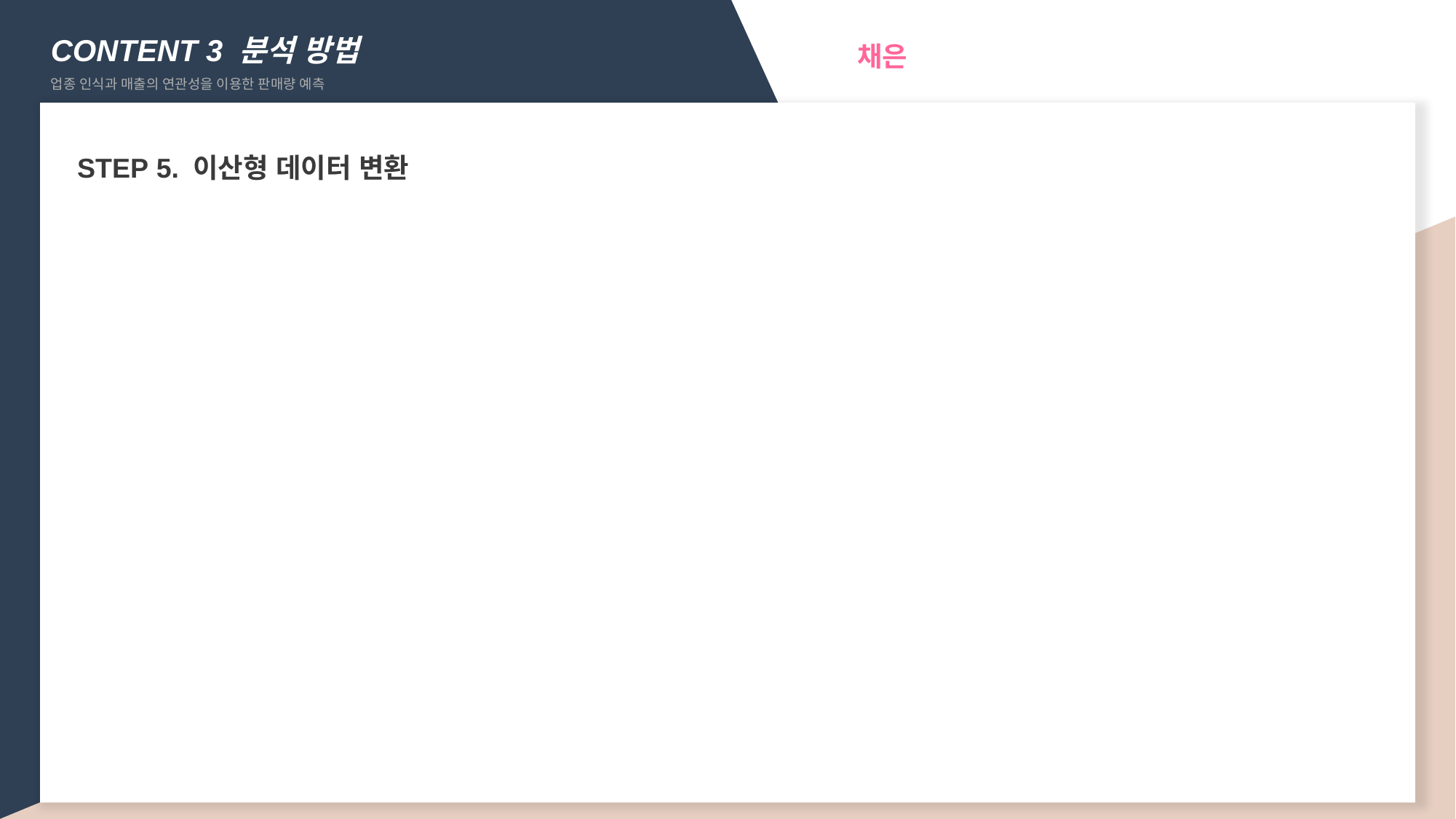

CONTENT 3 분석 방법
업종 인식과 매출의 연관성을 이용한 판매량 예측
채은
STEP 5. 이산형 데이터 변환